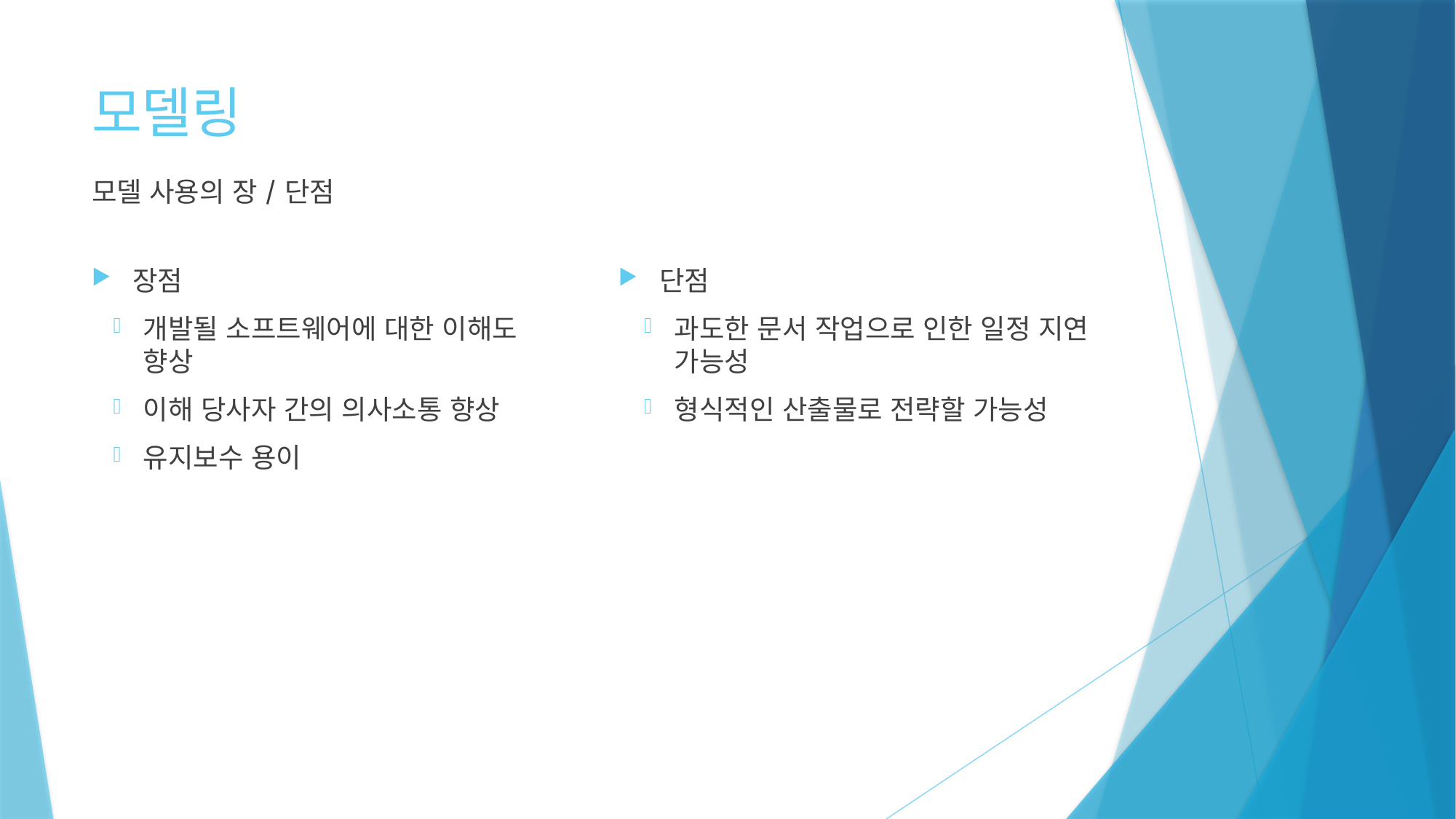

# 모델링
모델 사용의 장/단점
장점
개발될 소프트웨어에 대한 이해도 향상
이해 당사자 간의 의사소통 향상
유지보수 용이
단점
과도한 문서 작업으로 인한 일정 지연 가능성
형식적인 산출물로 전략할 가능성